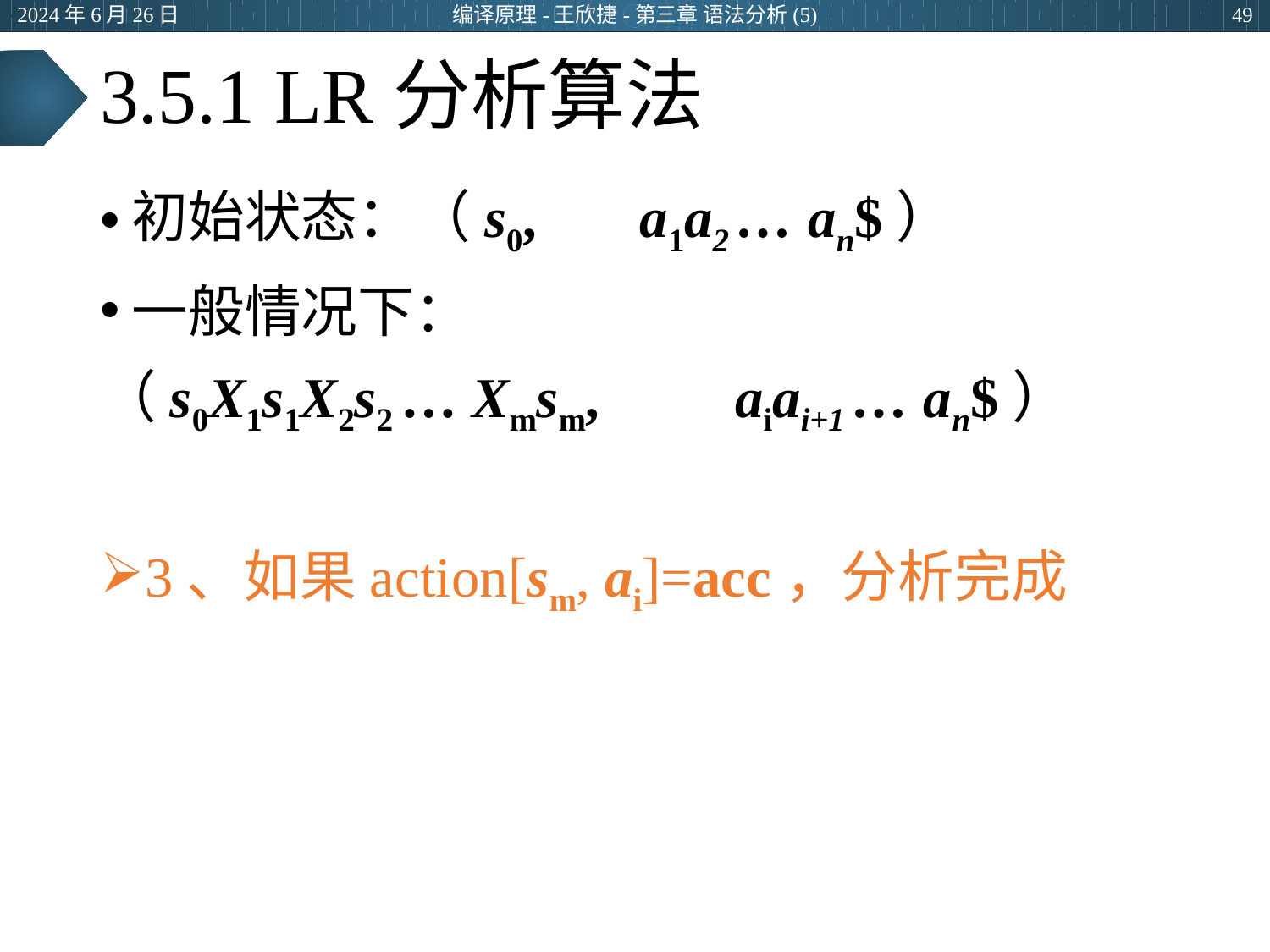

2024年6月26日
编译原理-王欣捷-第三章 语法分析(5)
49
# 3.5.1 LR分析算法
初始状态：（s0, 	a1a2 … an$）
一般情况下：
（s0X1s1X2s2 … Xmsm, 	aiai+1 … an$）

3、如果action[sm, ai]=acc，分析完成